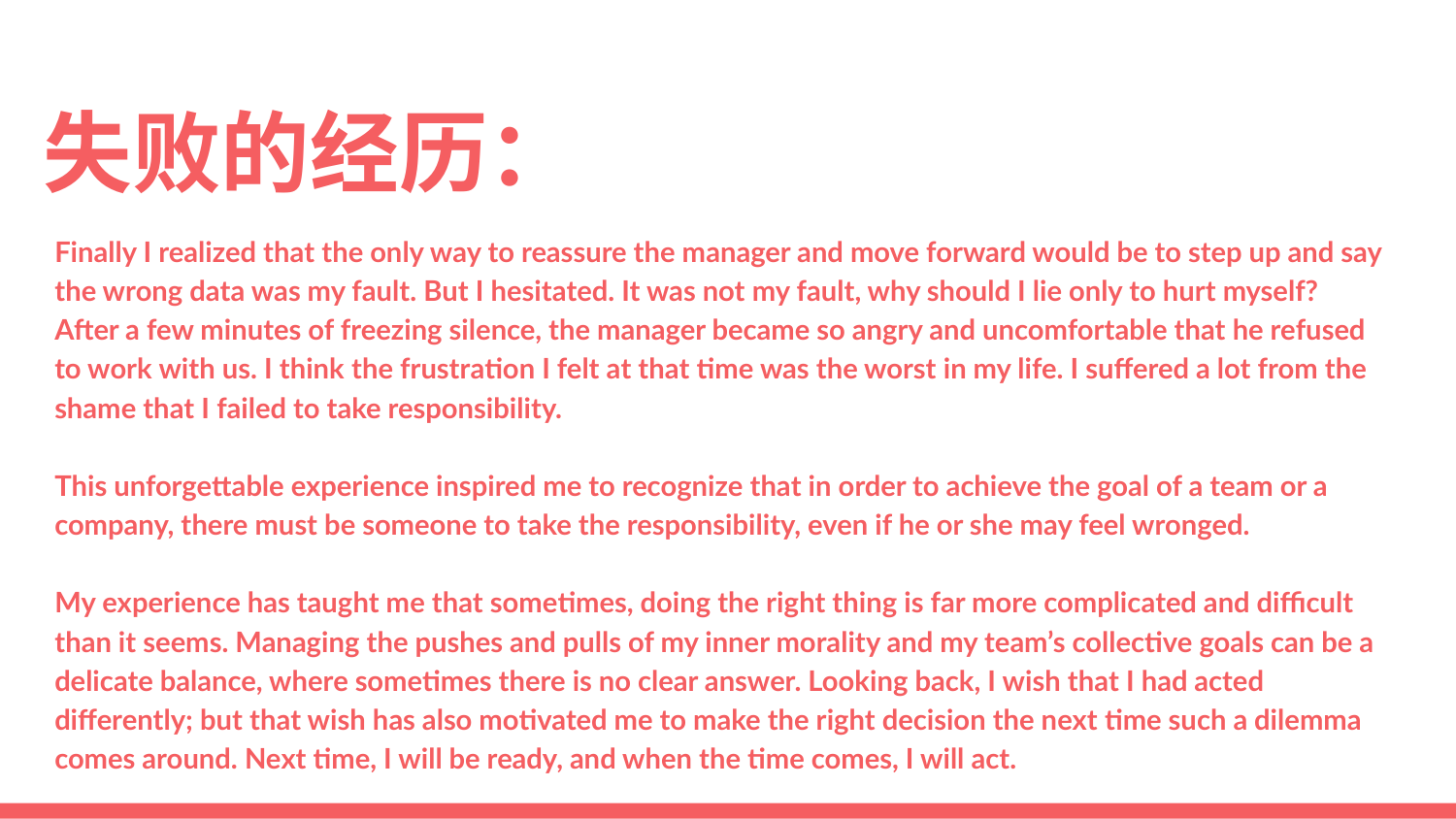

# 失败的经历：
Finally I realized that the only way to reassure the manager and move forward would be to step up and say the wrong data was my fault. But I hesitated. It was not my fault, why should I lie only to hurt myself? After a few minutes of freezing silence, the manager became so angry and uncomfortable that he refused to work with us. I think the frustration I felt at that time was the worst in my life. I suffered a lot from the shame that I failed to take responsibility.

This unforgettable experience inspired me to recognize that in order to achieve the goal of a team or a company, there must be someone to take the responsibility, even if he or she may feel wronged.

My experience has taught me that sometimes, doing the right thing is far more complicated and difficult than it seems. Managing the pushes and pulls of my inner morality and my team’s collective goals can be a delicate balance, where sometimes there is no clear answer. Looking back, I wish that I had acted
differently; but that wish has also motivated me to make the right decision the next time such a dilemma comes around. Next time, I will be ready, and when the time comes, I will act.